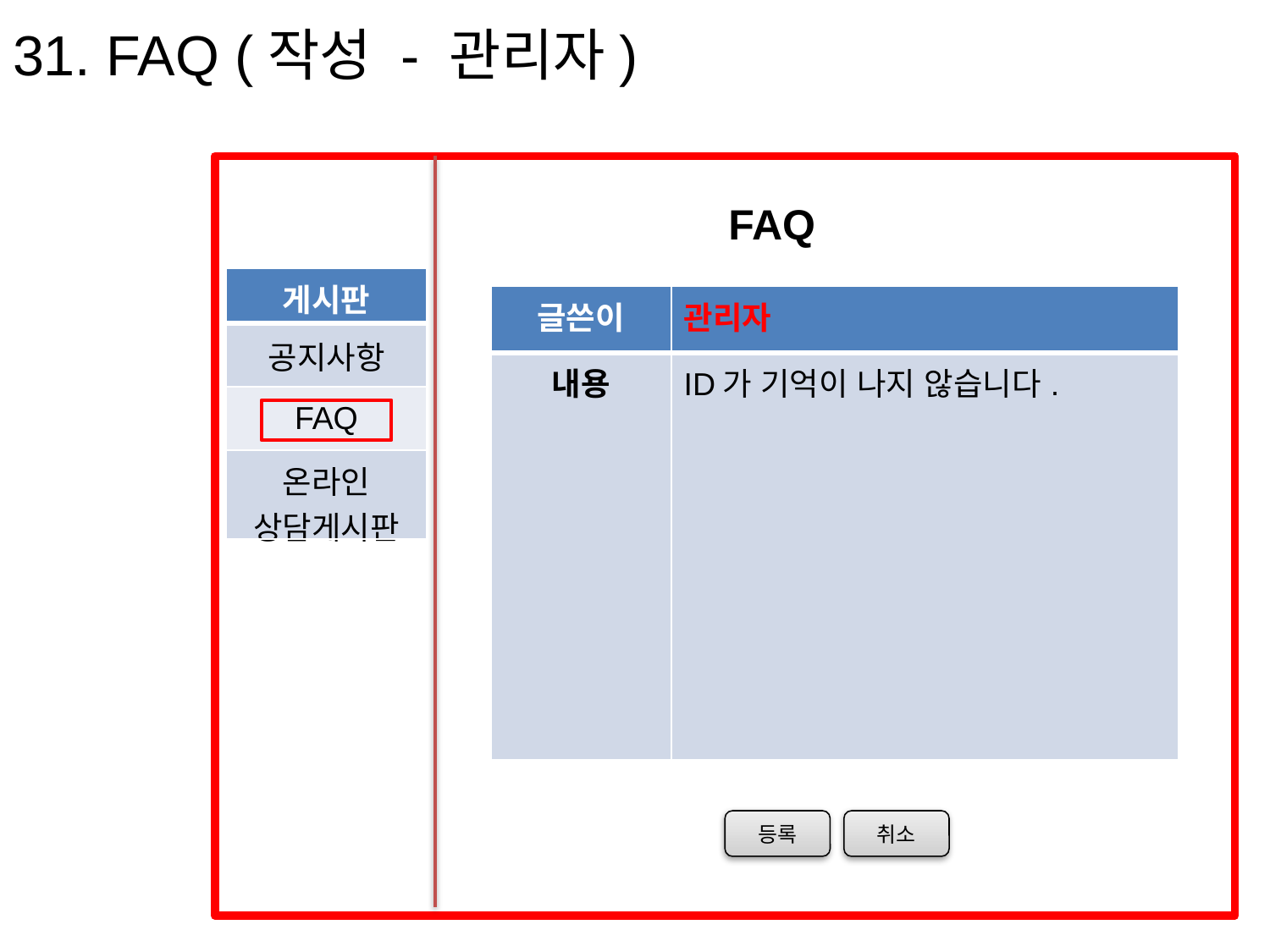

31. FAQ (작성 - 관리자)

FAQ
| 게시판 |
| --- |
| 공지사항 |
| FAQ |
| 온라인 상담게시판 |
| 글쓴이 | 관리자 |
| --- | --- |
| 내용 | ID가 기억이 나지 않습니다. |

취소
등록